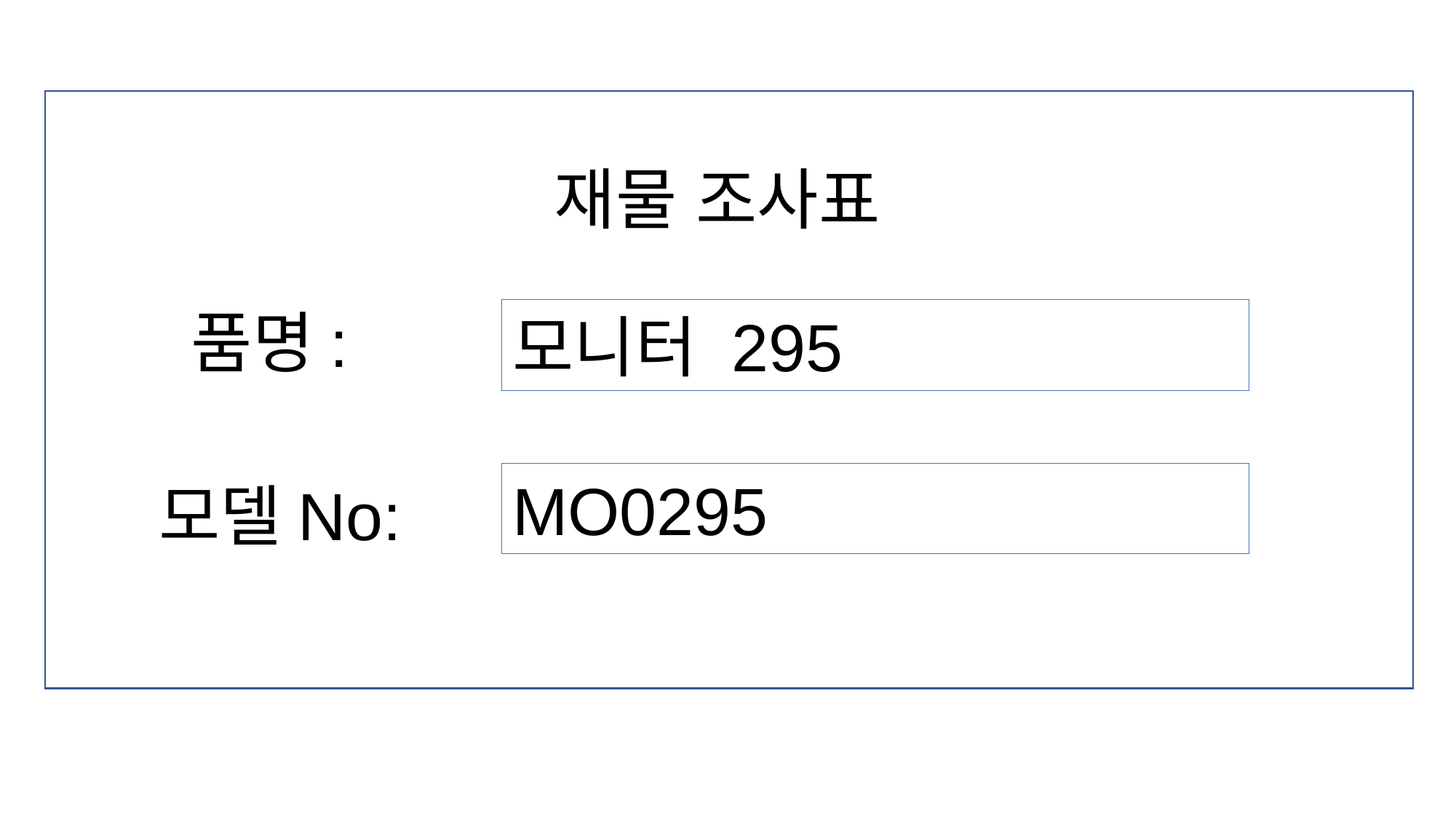

재물 조사표
품명:
모니터 295
MO0295
모델No: